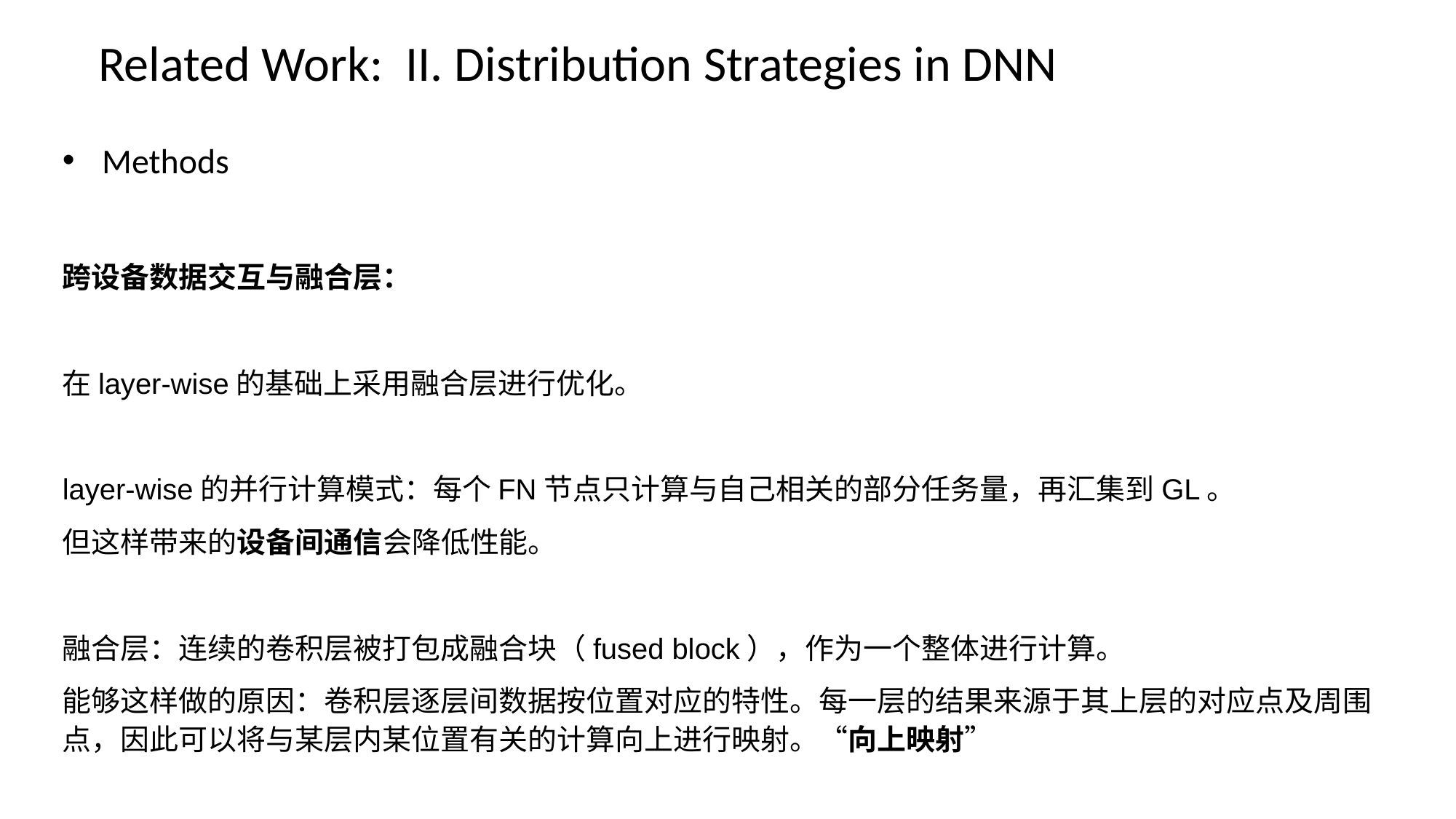

Related Work:  II. Distribution Strategies in DNN
Methods

跨设备数据交互与融合层：

在layer-wise的基础上采用融合层进行优化。

layer-wise的并行计算模式：每个FN节点只计算与自己相关的部分任务量，再汇集到GL。
但这样带来的设备间通信会降低性能。

融合层：连续的卷积层被打包成融合块（fused block），作为一个整体进行计算。
能够这样做的原因：卷积层逐层间数据按位置对应的特性。每一层的结果来源于其上层的对应点及周围点，因此可以将与某层内某位置有关的计算向上进行映射。“向上映射”